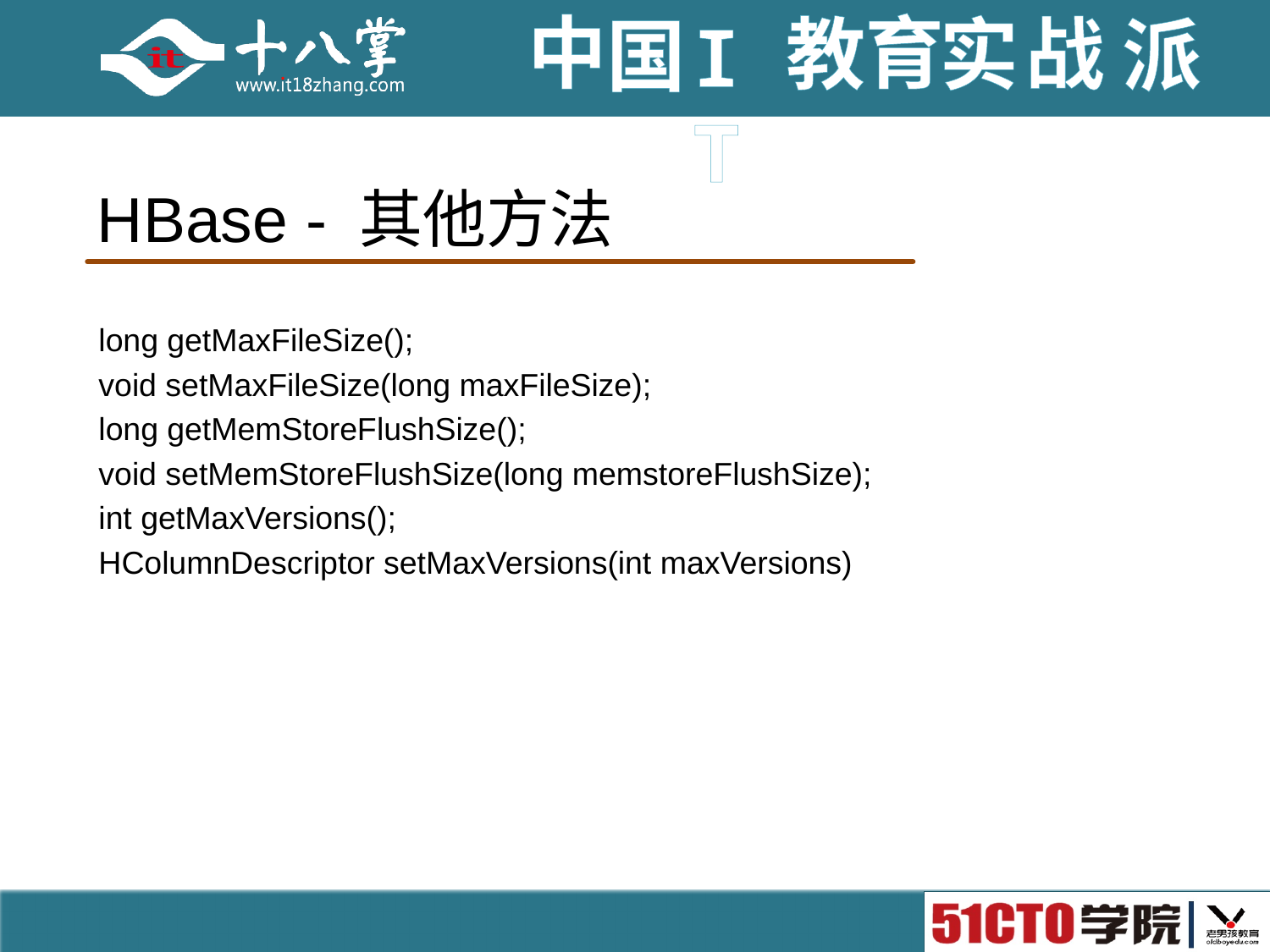

# HBase - 其他方法

long getMaxFileSize();
void setMaxFileSize(long maxFileSize);
long getMemStoreFlushSize();
void setMemStoreFlushSize(long memstoreFlushSize);
int getMaxVersions();
HColumnDescriptor setMaxVersions(int maxVersions)